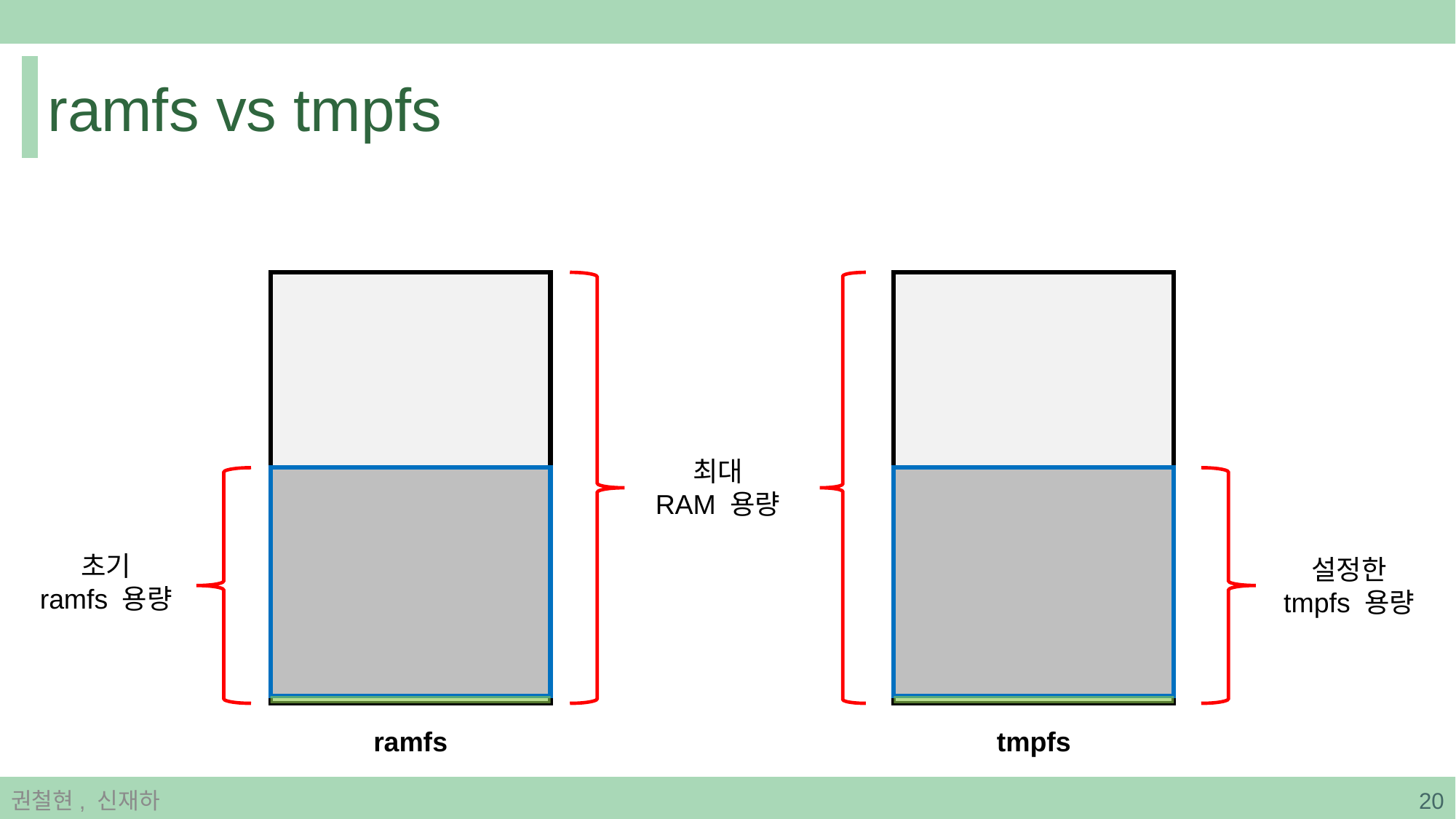

# ramfs vs tmpfs

최대
RAM 용량

초기
ramfs 용량
설정한
tmpfs 용량

ramfs
tmpfs
권철현, 신재하
20